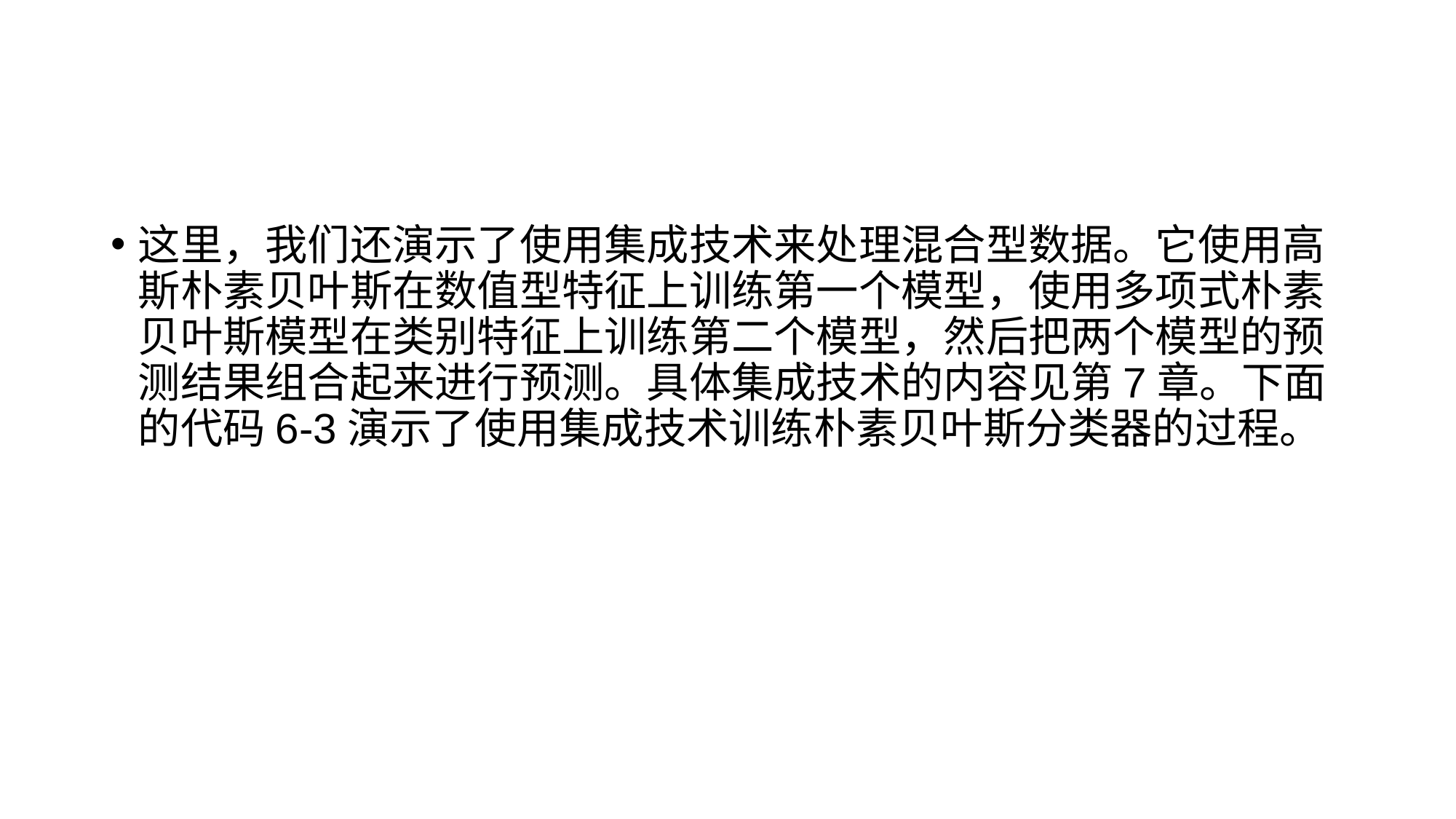

#
这里，我们还演示了使用集成技术来处理混合型数据。它使用高斯朴素贝叶斯在数值型特征上训练第一个模型，使用多项式朴素贝叶斯模型在类别特征上训练第二个模型，然后把两个模型的预测结果组合起来进行预测。具体集成技术的内容见第7章。下面的代码6-3演示了使用集成技术训练朴素贝叶斯分类器的过程。